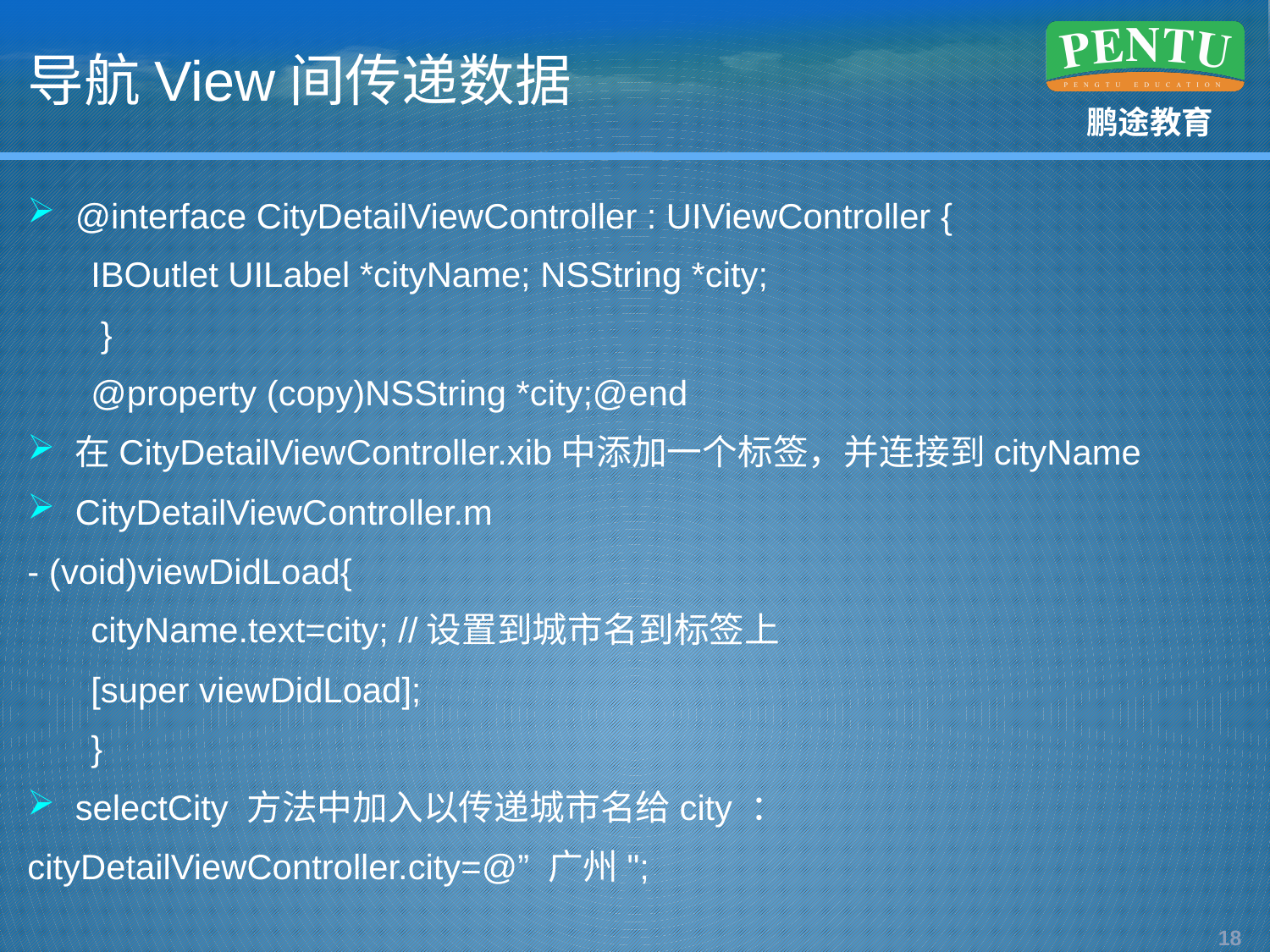

# 导航View间传递数据
@interface CityDetailViewController : UIViewController {
IBOutlet UILabel *cityName; NSString *city;
 }
@property (copy)NSString *city;@end
在CityDetailViewController.xib中添加一个标签，并连接到cityName
CityDetailViewController.m
- (void)viewDidLoad{
cityName.text=city; //设置到城市名到标签上
[super viewDidLoad];
}
selectCity 方法中加入以传递城市名给city ：
cityDetailViewController.city=@” 广州";
18